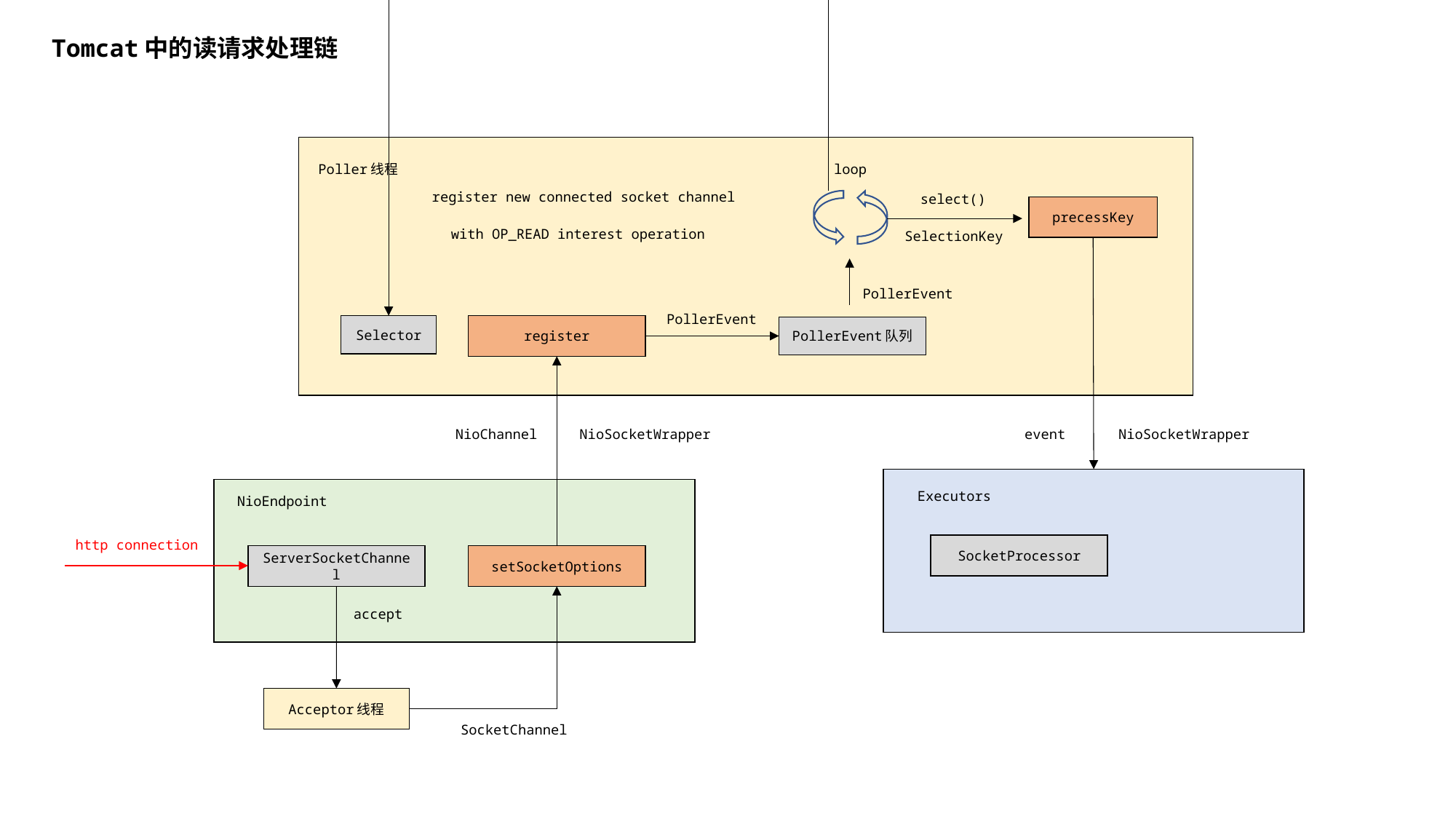

Tomcat中的读请求处理链

loop
Poller线程
register new connected socket channel
select()

precessKey
with OP_READ interest operation
SelectionKey
PollerEvent
PollerEvent
Selector
register
PollerEvent队列
NioChannel
event
NioSocketWrapper
NioSocketWrapper

Executors
NioEndpoint
http connection
SocketProcessor
setSocketOptions
ServerSocketChannel
accept
Acceptor线程
SocketChannel